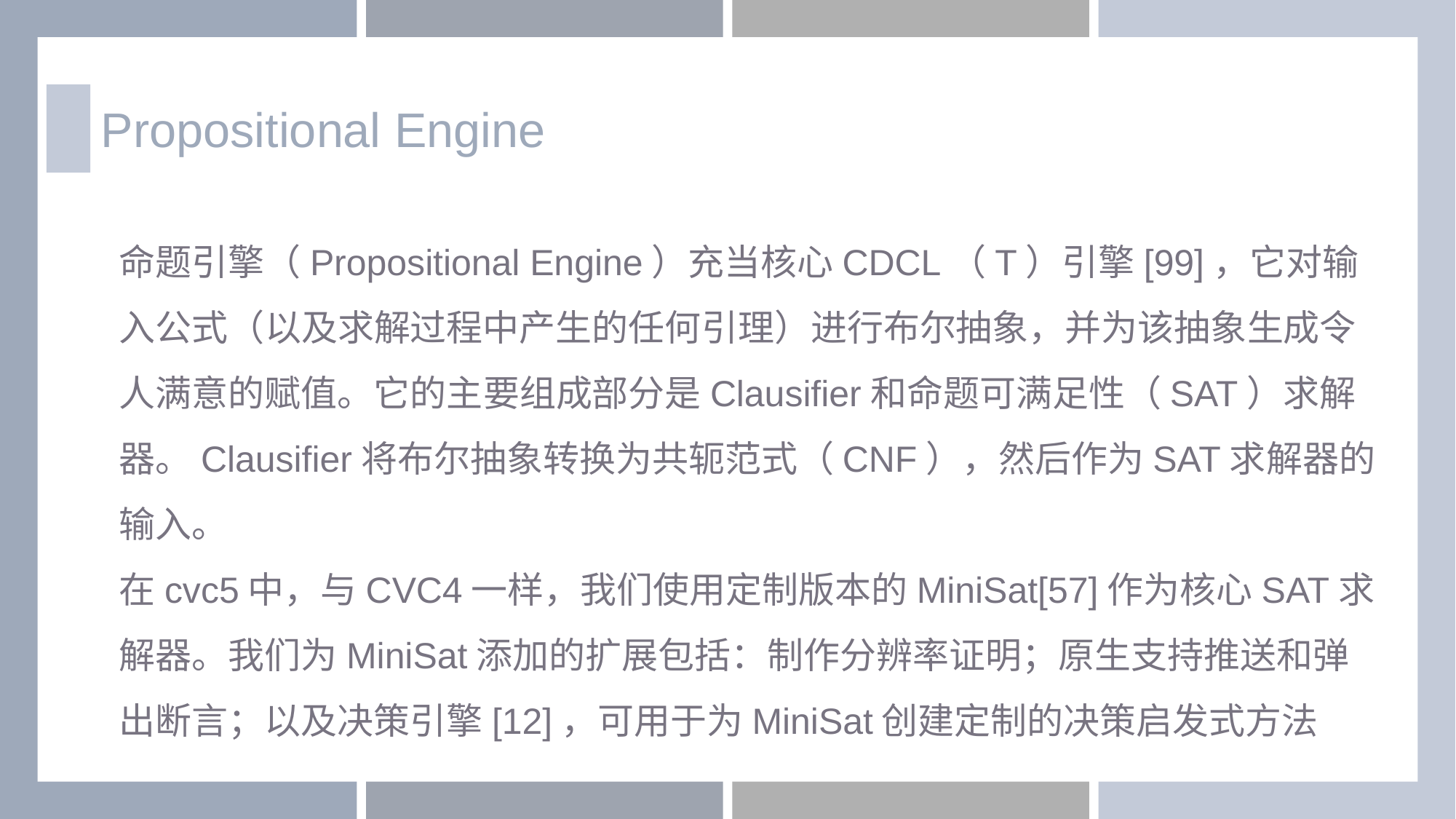

Propositional Engine
命题引擎（Propositional Engine）充当核心CDCL（T）引擎[99]，它对输入公式（以及求解过程中产生的任何引理）进行布尔抽象，并为该抽象生成令人满意的赋值。它的主要组成部分是Clausifier和命题可满足性（SAT）求解器。Clausifier将布尔抽象转换为共轭范式（CNF），然后作为SAT求解器的输入。
在cvc5中，与CVC4一样，我们使用定制版本的MiniSat[57]作为核心SAT求解器。我们为MiniSat添加的扩展包括：制作分辨率证明；原生支持推送和弹出断言；以及决策引擎[12]，可用于为MiniSat创建定制的决策启发式方法